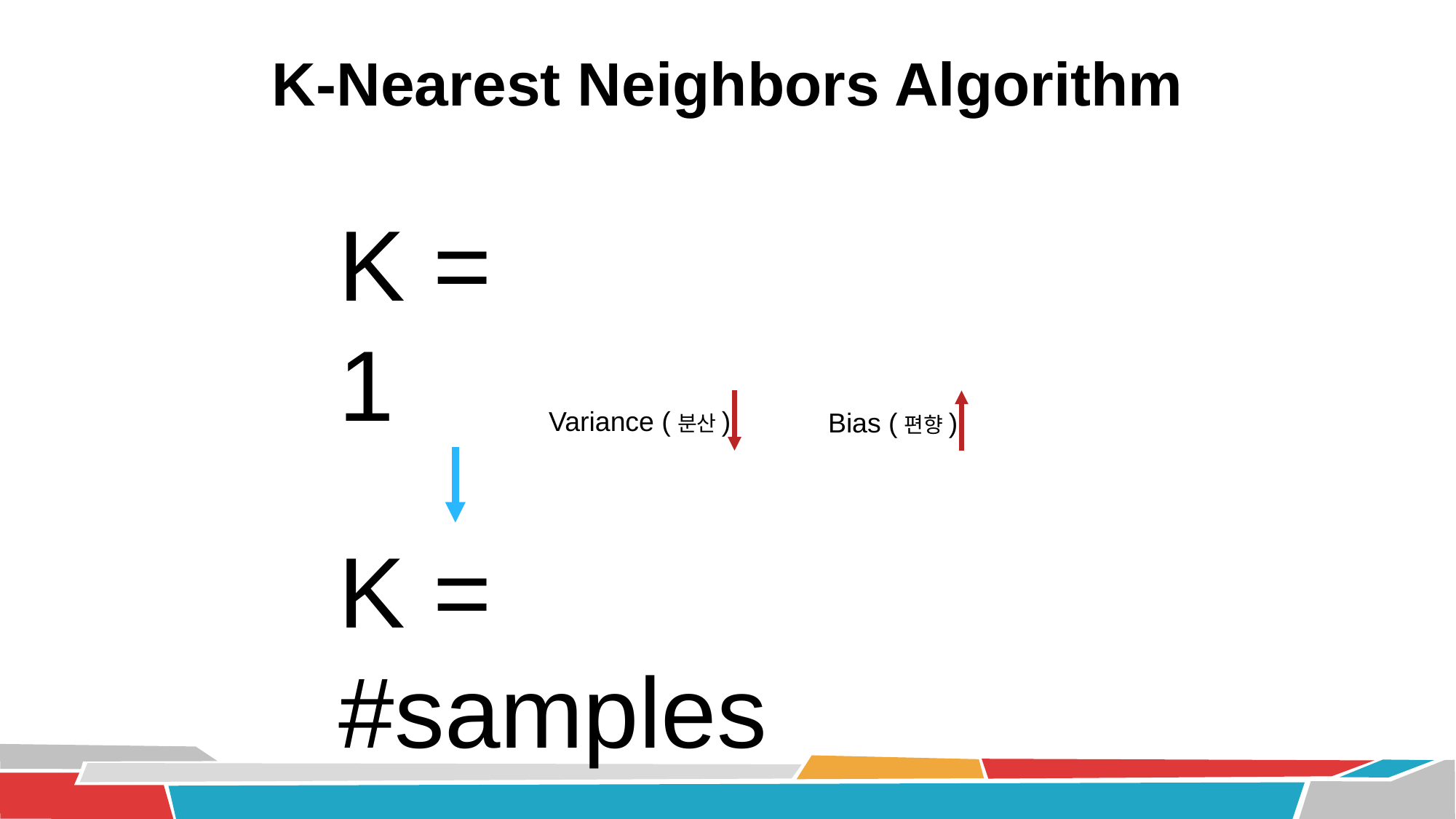

# K-Nearest Neighbors Algorithm

K = 1
Variance (분산)
Bias (편향)

K = #samples